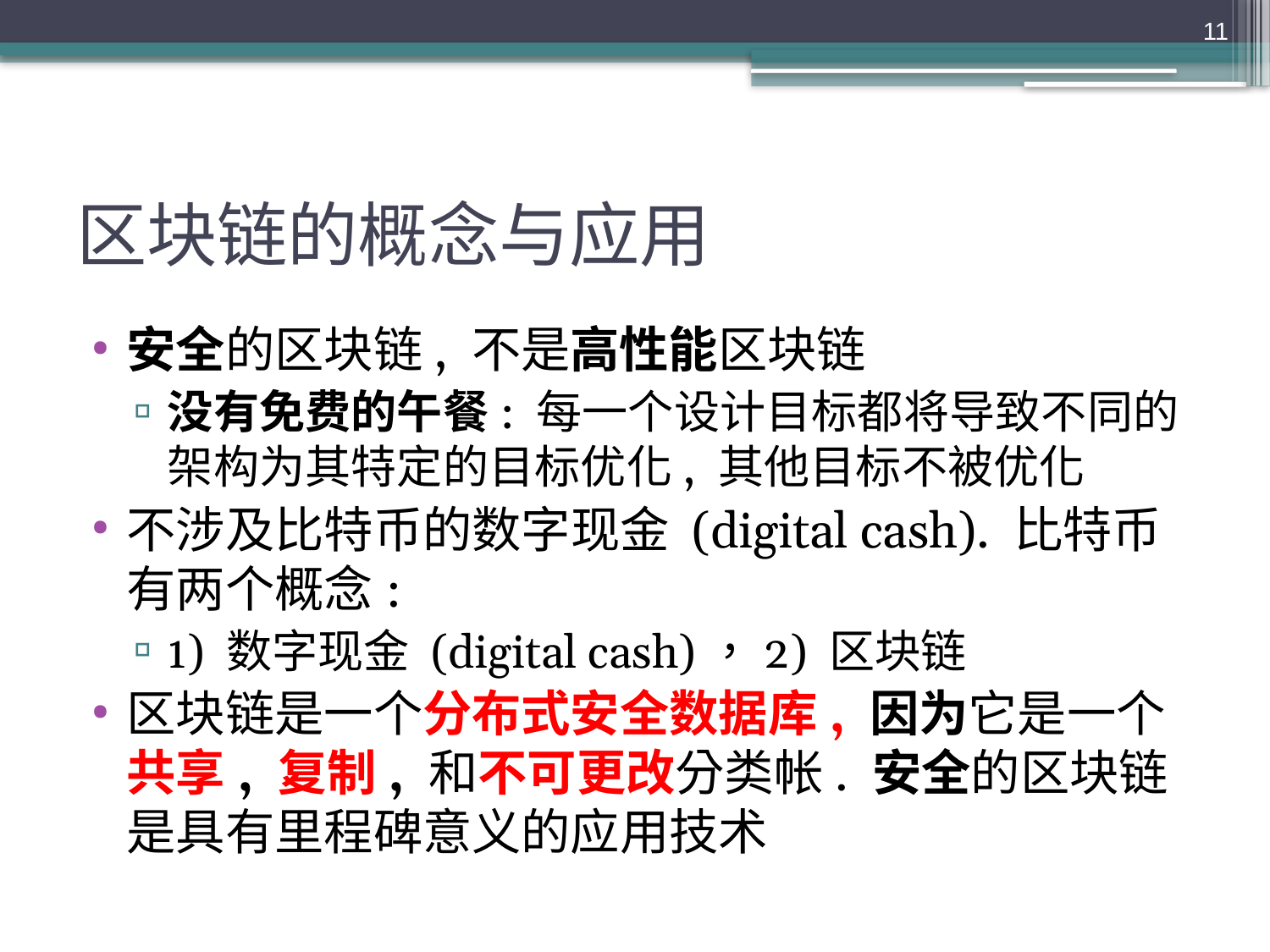

11

# 区块链的概念与应用
安全的区块链, 不是高性能区块链
没有免费的午餐: 每一个设计目标都将导致不同的架构为其特定的目标优化, 其他目标不被优化
不涉及比特币的数字现金 (digital cash). 比特币有两个概念:
1) 数字现金 (digital cash)，2) 区块链
区块链是一个分布式安全数据库, 因为它是一个共享, 复制, 和不可更改分类帐. 安全的区块链是具有里程碑意义的应用技术